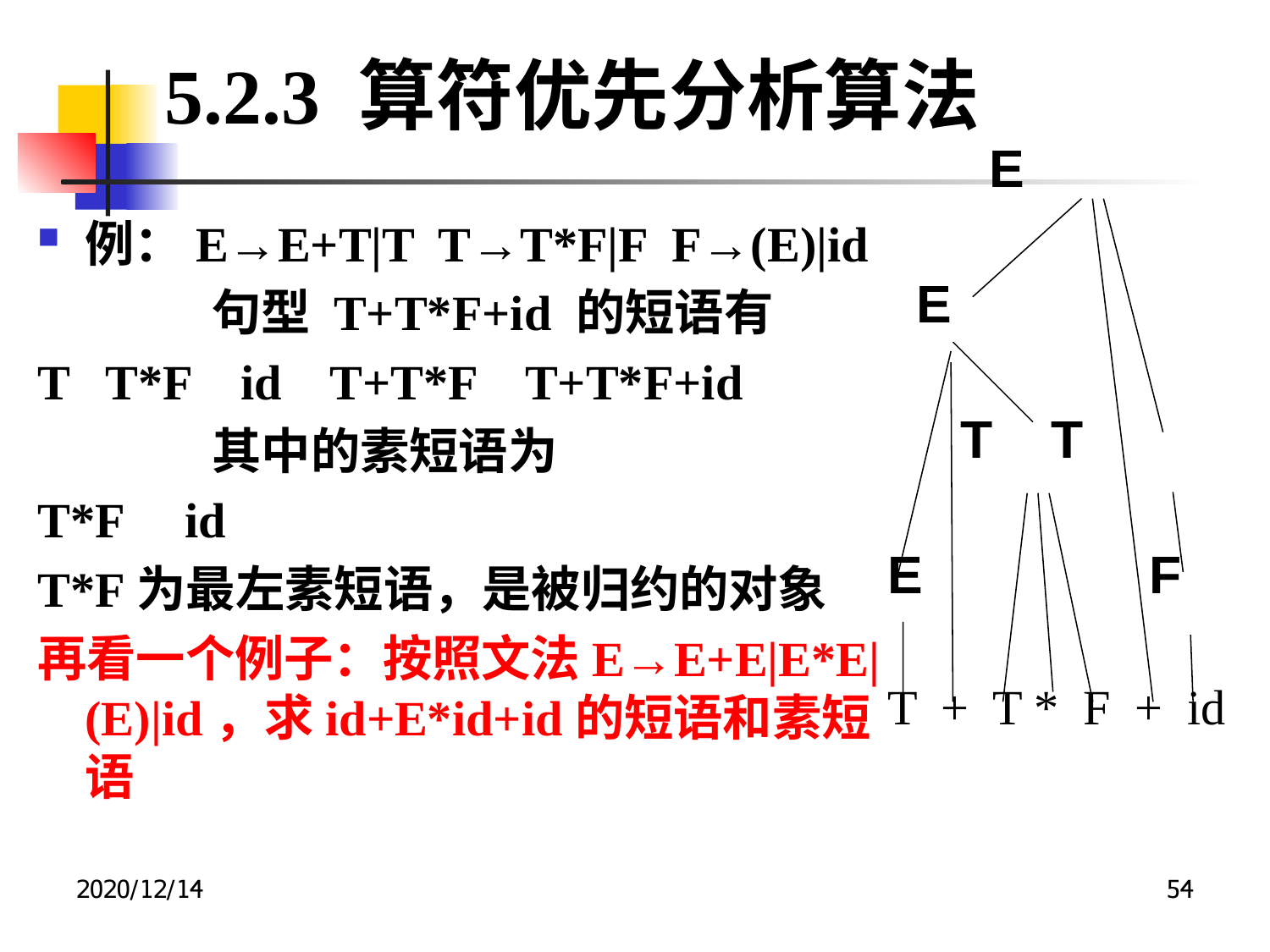

5.2.3 算符优先分析算法

       E

  E

     T    T

E		      F

T  +  T *  F  +  id

例：E→E+T|T  T→T*F|F  F→(E)|id
		句型 T+T*F+id 的短语有
T   T*F    id    T+T*F    T+T*F+id
		其中的素短语为
T*F     id
T*F为最左素短语，是被归约的对象
再看一个例子：按照文法E→E+E|E*E|(E)|id，求id+E*id+id的短语和素短语

2020/12/14
54